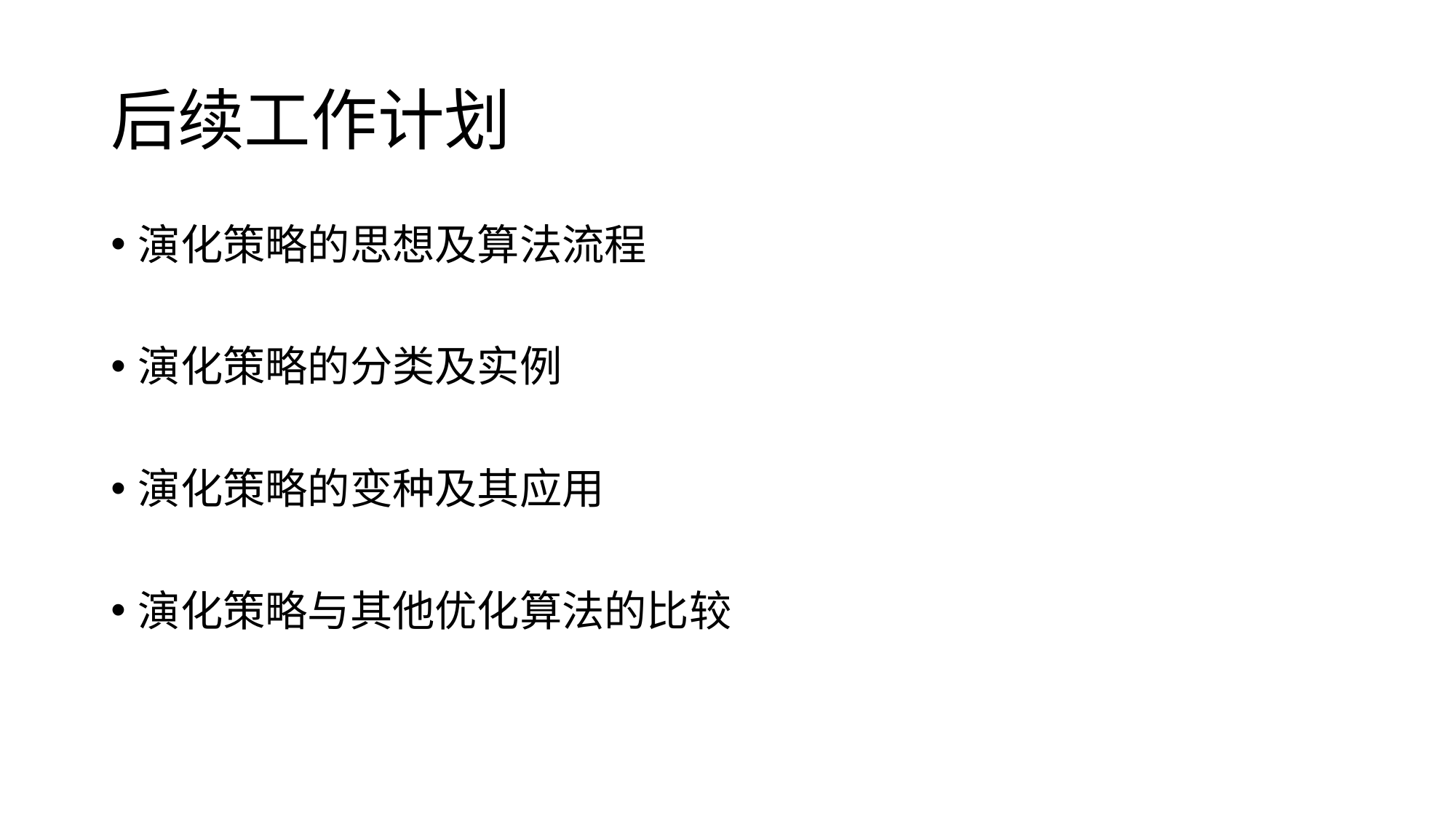

# 后续工作计划
演化策略的思想及算法流程

演化策略的分类及实例

演化策略的变种及其应用

演化策略与其他优化算法的比较